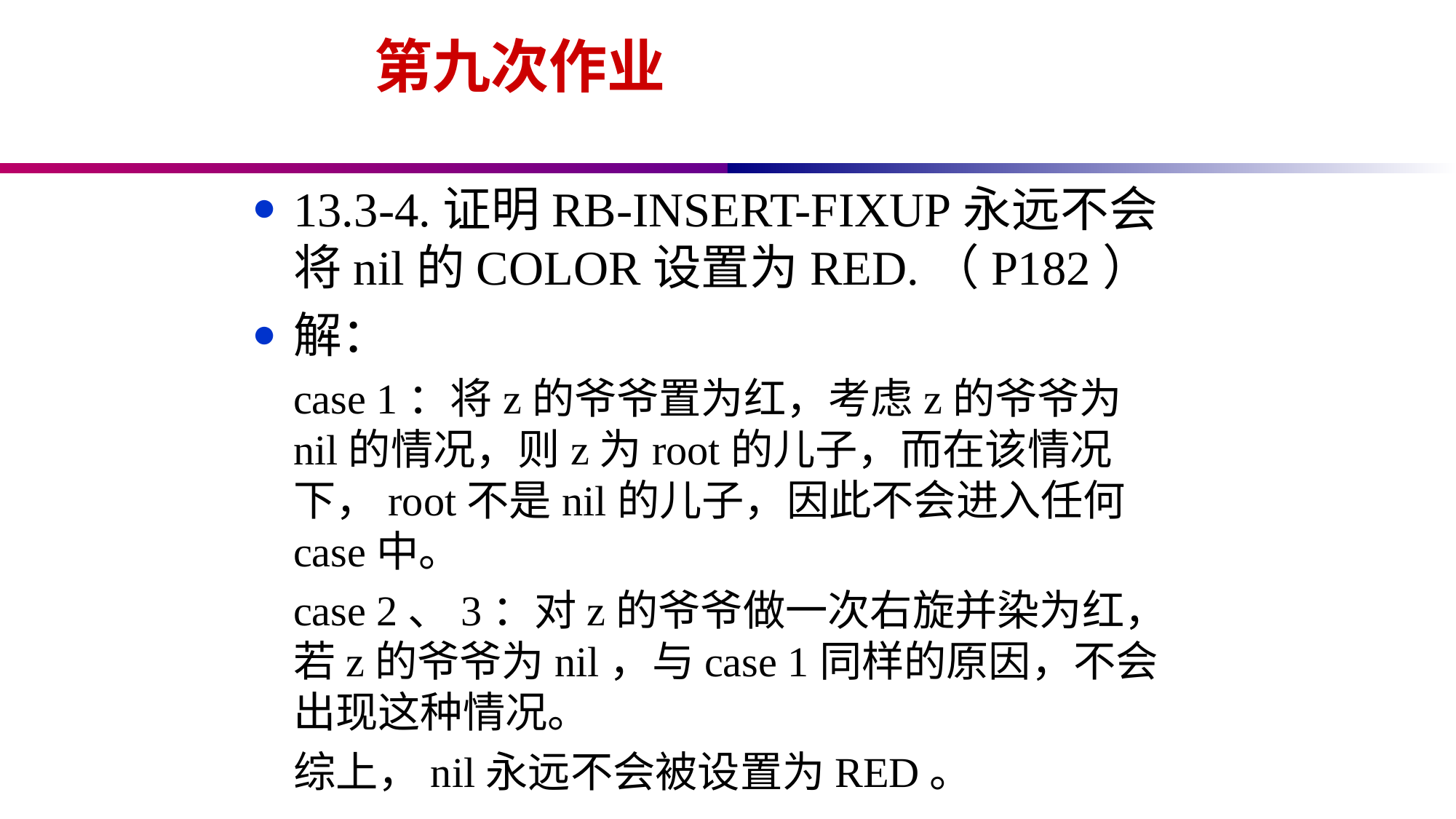

# 第九次作业
13.3-4.证明RB-INSERT-FIXUP永远不会将nil的COLOR设置为RED.（P182）
解：
case 1：将z的爷爷置为红，考虑z的爷爷为nil的情况，则z为root的儿子，而在该情况下，root不是nil的儿子，因此不会进入任何case中。
case 2、3：对z的爷爷做一次右旋并染为红，若z的爷爷为nil，与case 1同样的原因，不会出现这种情况。
综上，nil永远不会被设置为RED。